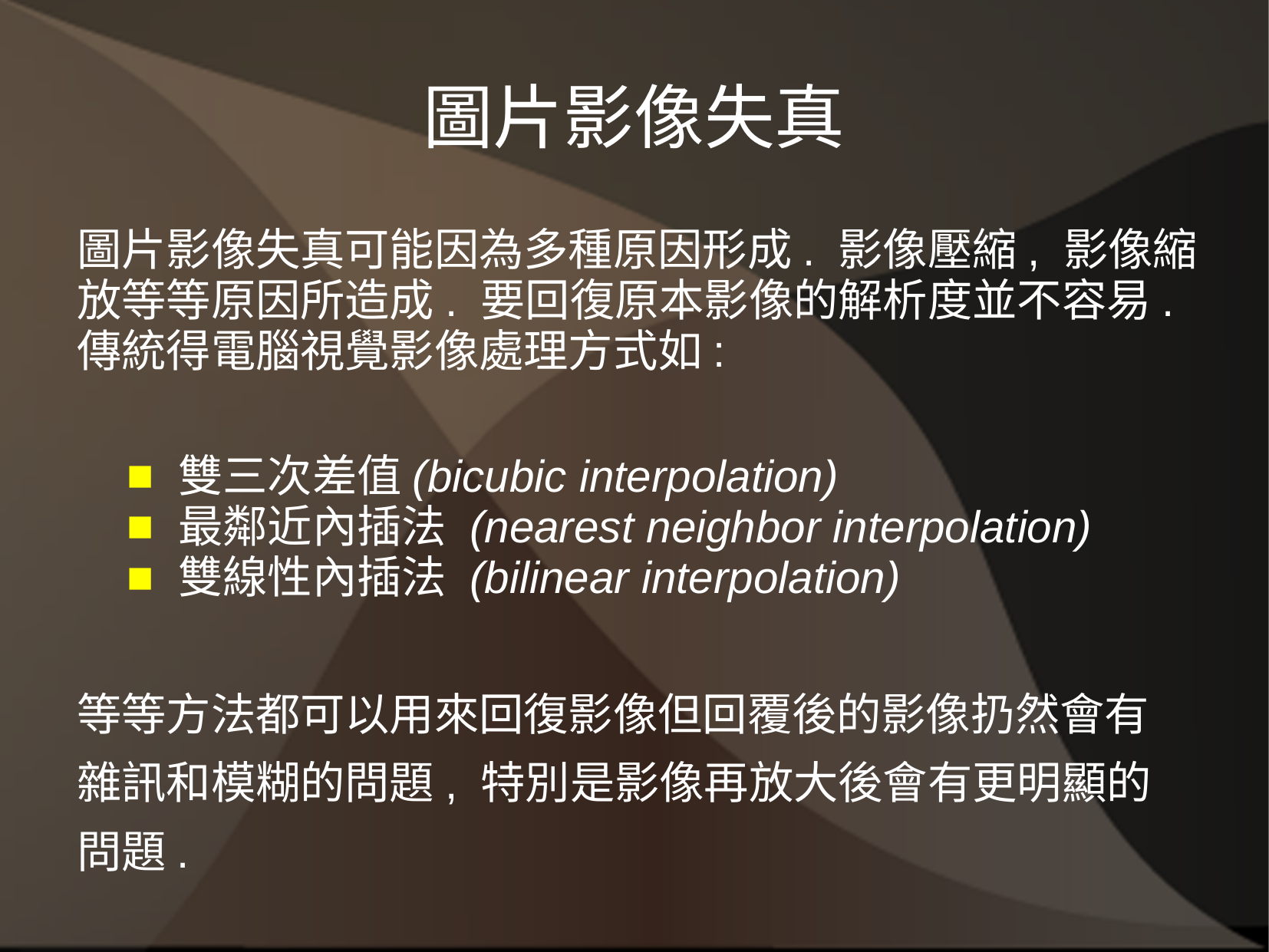

# 圖片影像失真
圖片影像失真可能因為多種原因形成. 影像壓縮, 影像縮
放等等原因所造成. 要回復原本影像的解析度並不容易.
傳統得電腦視覺影像處理方式如:

雙三次差值(bicubic interpolation)
最鄰近內插法 (nearest neighbor interpolation)
雙線性內插法 (bilinear interpolation)

等等方法都可以用來回復影像但回覆後的影像扔然會有
雜訊和模糊的問題, 特別是影像再放大後會有更明顯的
問題.